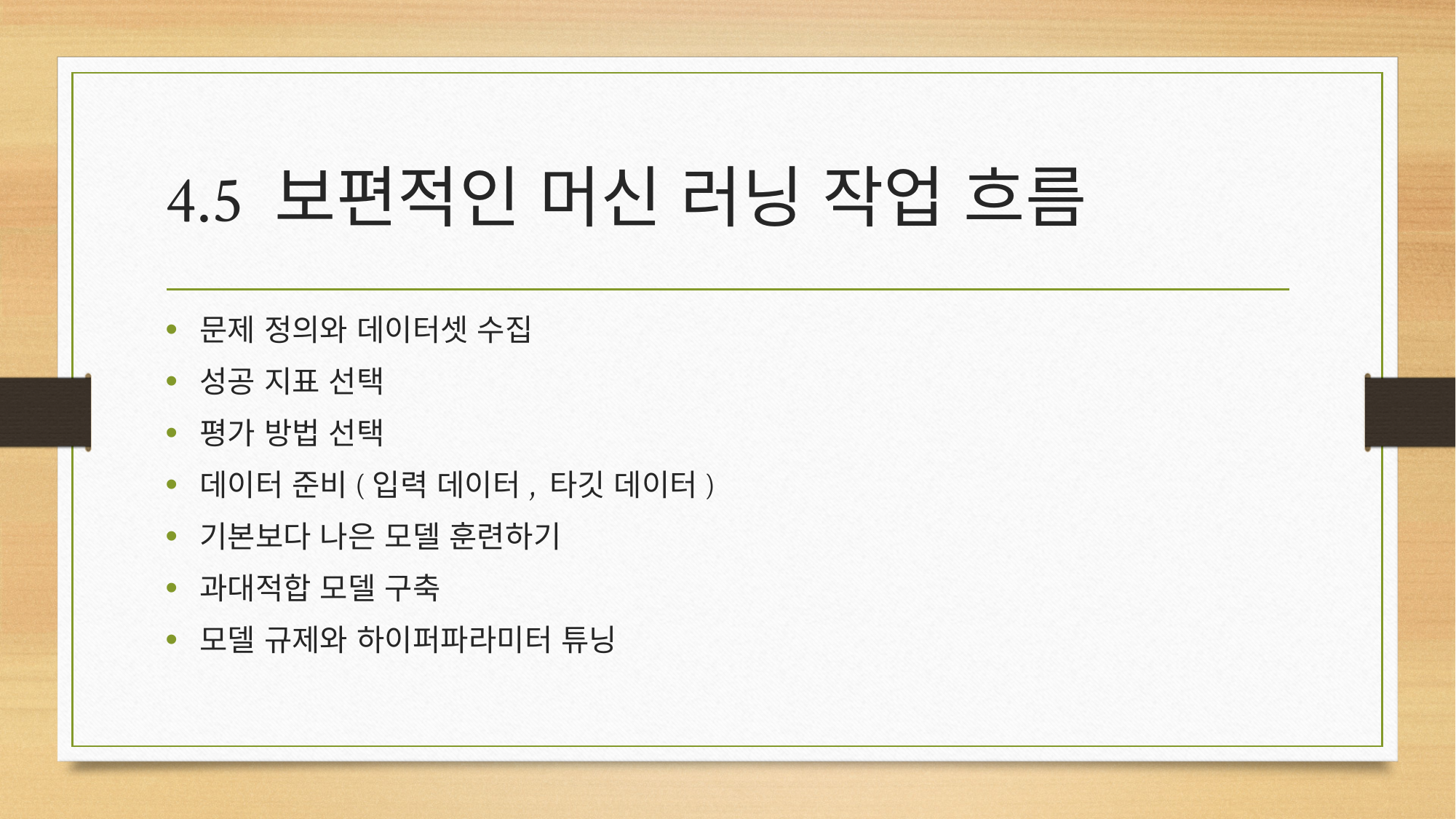

# 4.5 보편적인 머신 러닝 작업 흐름
문제 정의와 데이터셋 수집
성공 지표 선택
평가 방법 선택
데이터 준비(입력 데이터, 타깃 데이터)
기본보다 나은 모델 훈련하기
과대적합 모델 구축
모델 규제와 하이퍼파라미터 튜닝